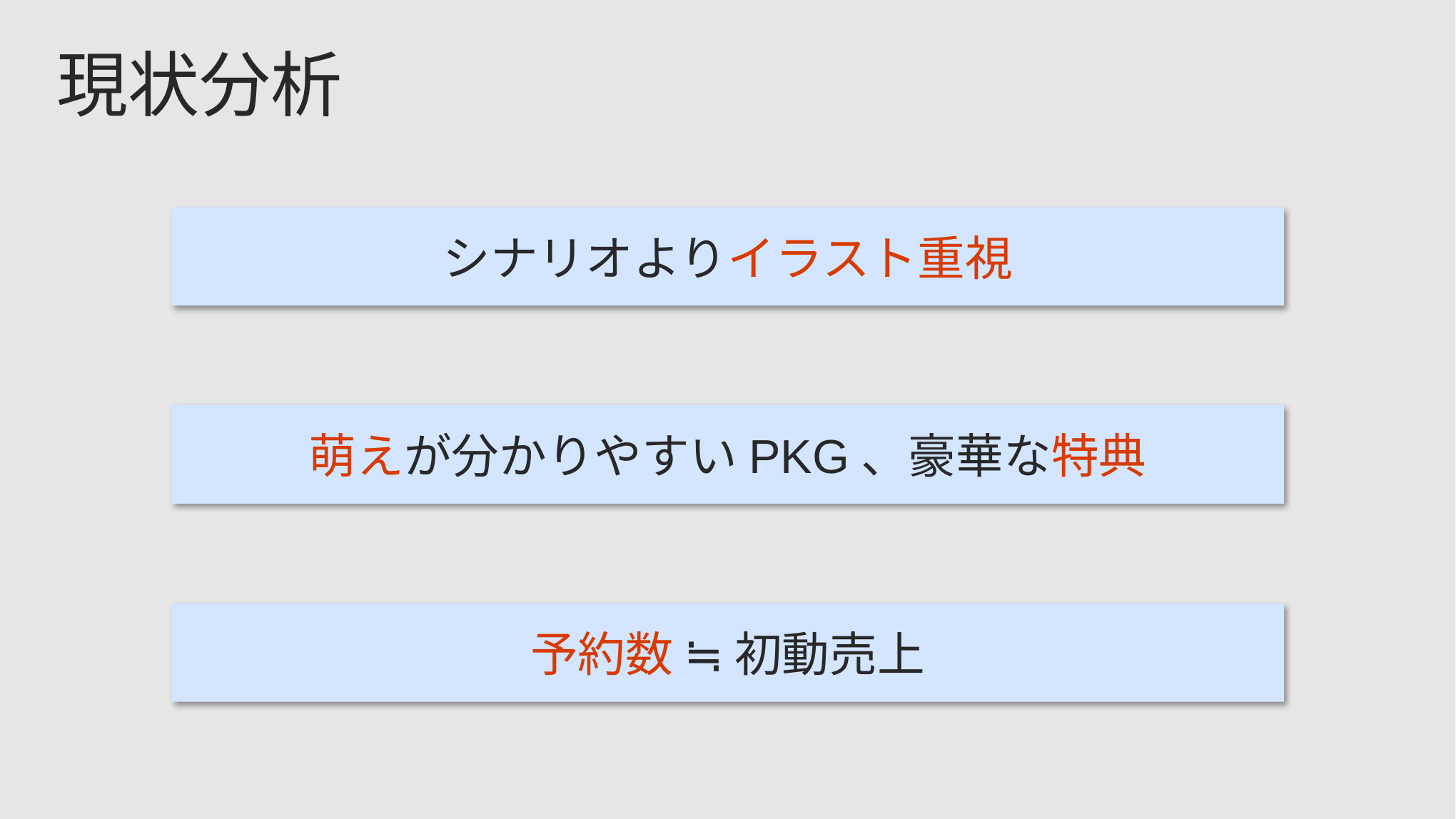

# 現状分析
シナリオよりイラスト重視
萌えが分かりやすいPKG、豪華な特典
予約数 ≒ 初動売上